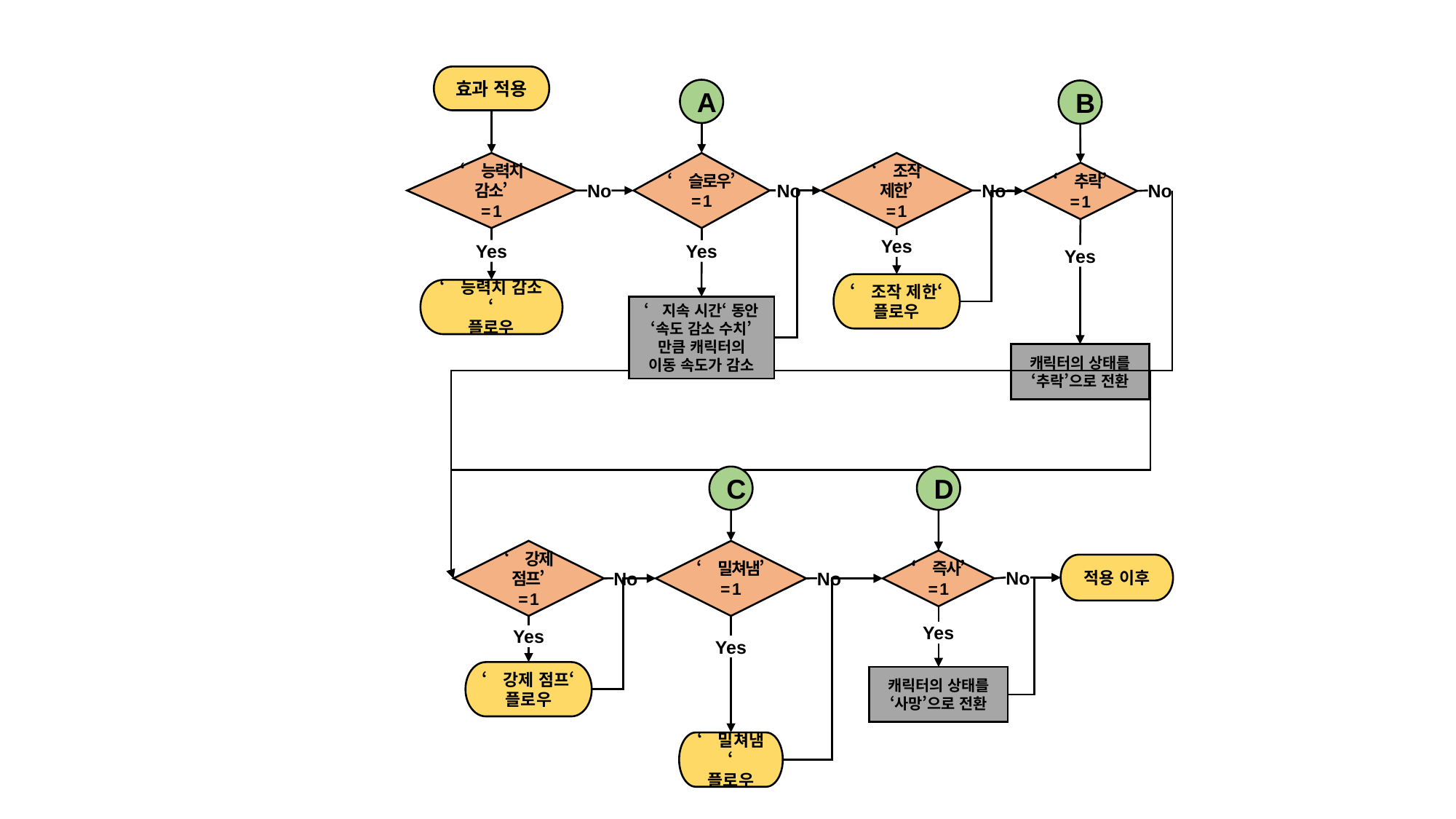

효과 적용
A
B
‘조작 제한’
= 1
‘능력치 감소’
= 1
‘슬로우’
= 1
‘추락’
= 1
No
No
No
No
Yes
Yes
Yes
Yes
‘조작 제한‘
플로우
‘능력치 감소‘
플로우
‘지속 시간‘ 동안‘속도 감소 수치’ 만큼 캐릭터의
이동 속도가 감소
캐릭터의 상태를 ‘추락’으로 전환
C
D
‘강제 점프’
= 1
‘밀쳐냄’
= 1
‘즉사’
= 1
적용 이후
No
No
No
Yes
Yes
Yes
‘강제 점프‘
플로우
캐릭터의 상태를 ‘사망’으로 전환
‘밀쳐냄‘
플로우